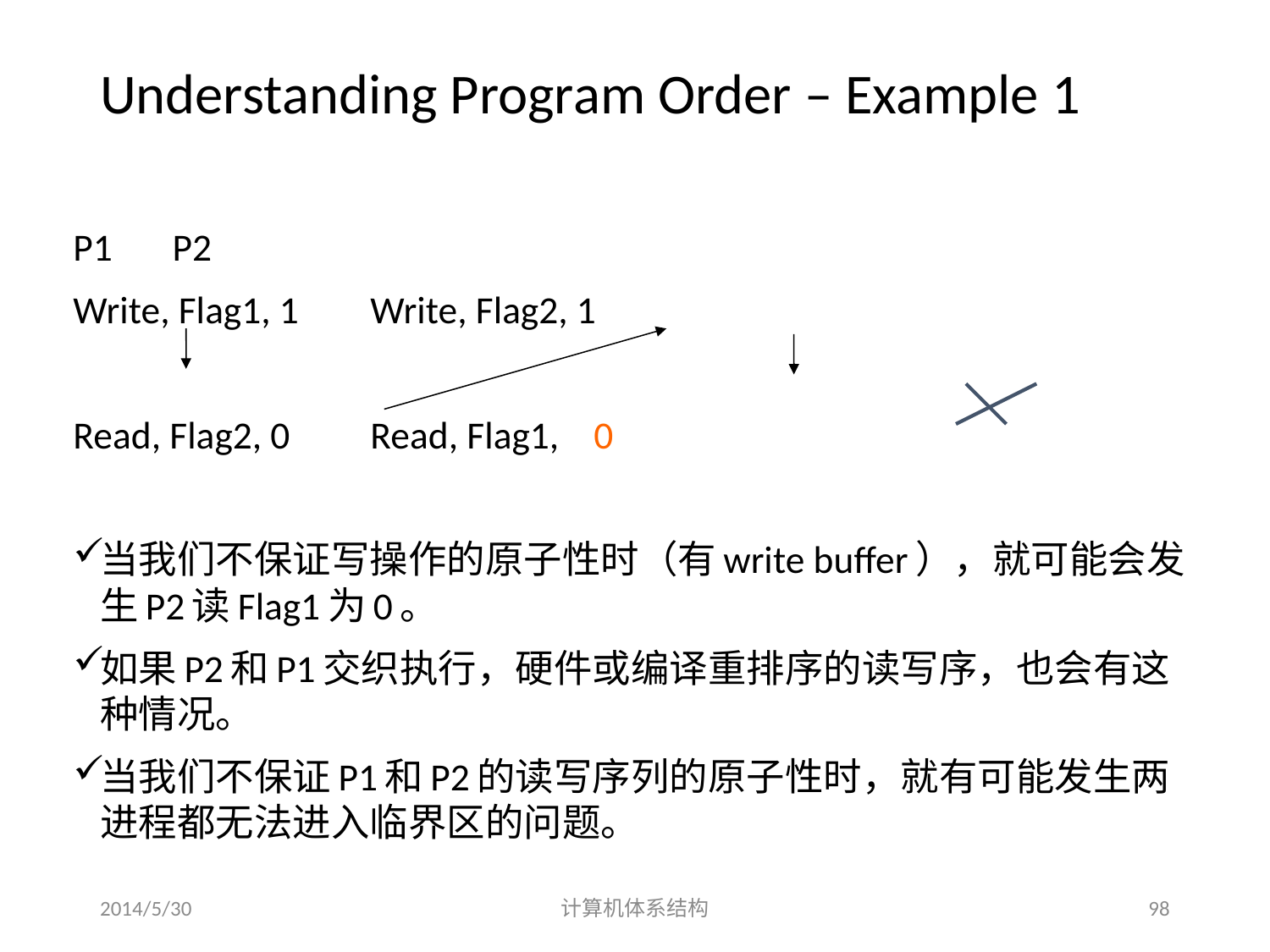

# Understanding Program Order – Example 1

P1 					P2
Write, Flag1, 1 			Write, Flag2, 1

Read, Flag2, 0 			Read, Flag1,    0

当我们不保证写操作的原子性时（有write buffer），就可能会发生P2读Flag1为0。
如果P2和P1交织执行，硬件或编译重排序的读写序，也会有这种情况。
当我们不保证P1和P2的读写序列的原子性时，就有可能发生两进程都无法进入临界区的问题。

2014/5/30
计算机体系结构
98